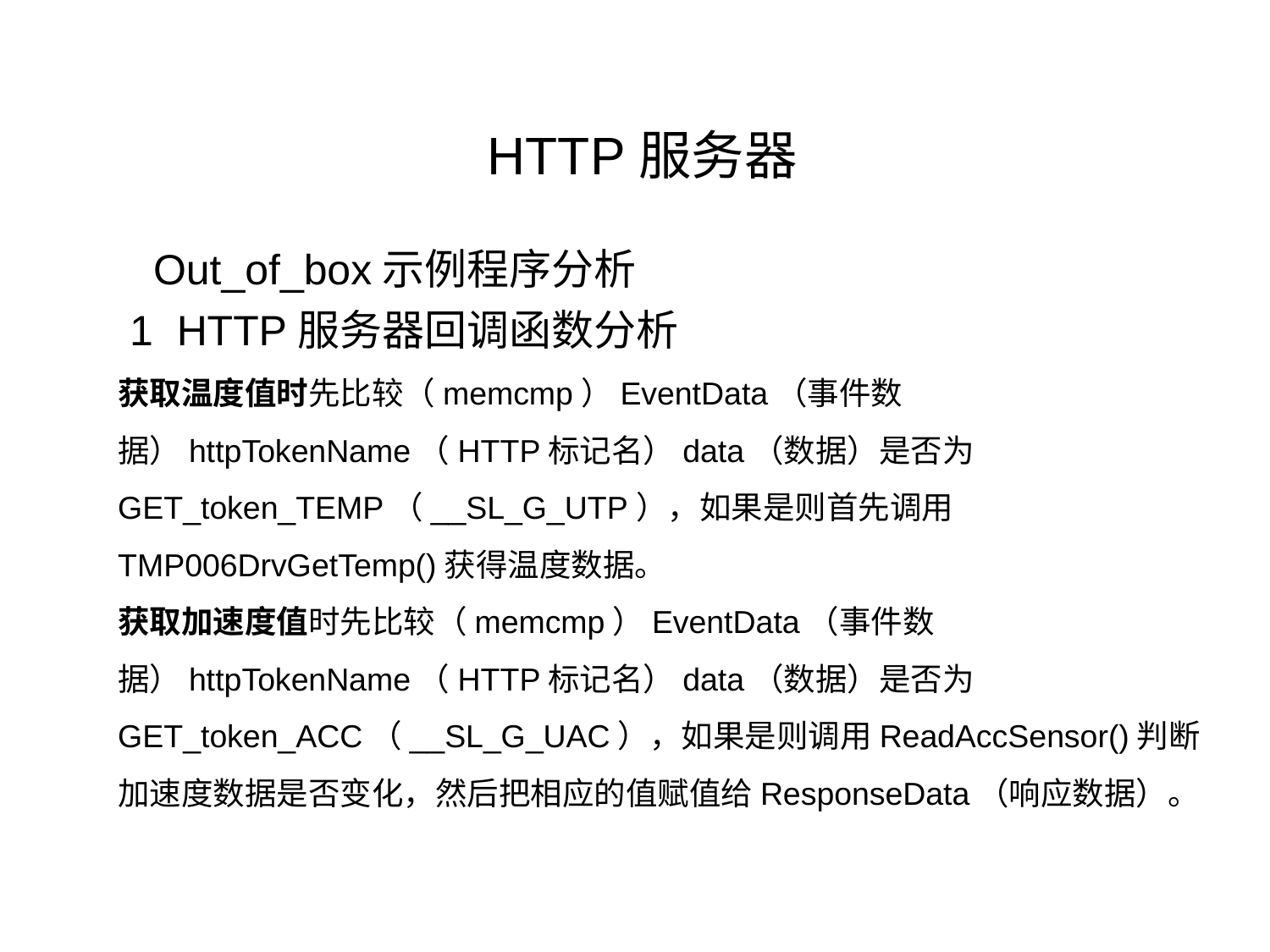

HTTP服务器
   Out_of_box示例程序分析
 1  HTTP服务器回调函数分析
获取温度值时先比较（memcmp）EventData（事件数据）httpTokenName（HTTP标记名）data（数据）是否为GET_token_TEMP（__SL_G_UTP），如果是则首先调用TMP006DrvGetTemp()获得温度数据。
获取加速度值时先比较（memcmp）EventData（事件数据）httpTokenName（HTTP标记名）data（数据）是否为GET_token_ACC（__SL_G_UAC），如果是则调用ReadAccSensor()判断加速度数据是否变化，然后把相应的值赋值给ResponseData（响应数据）。